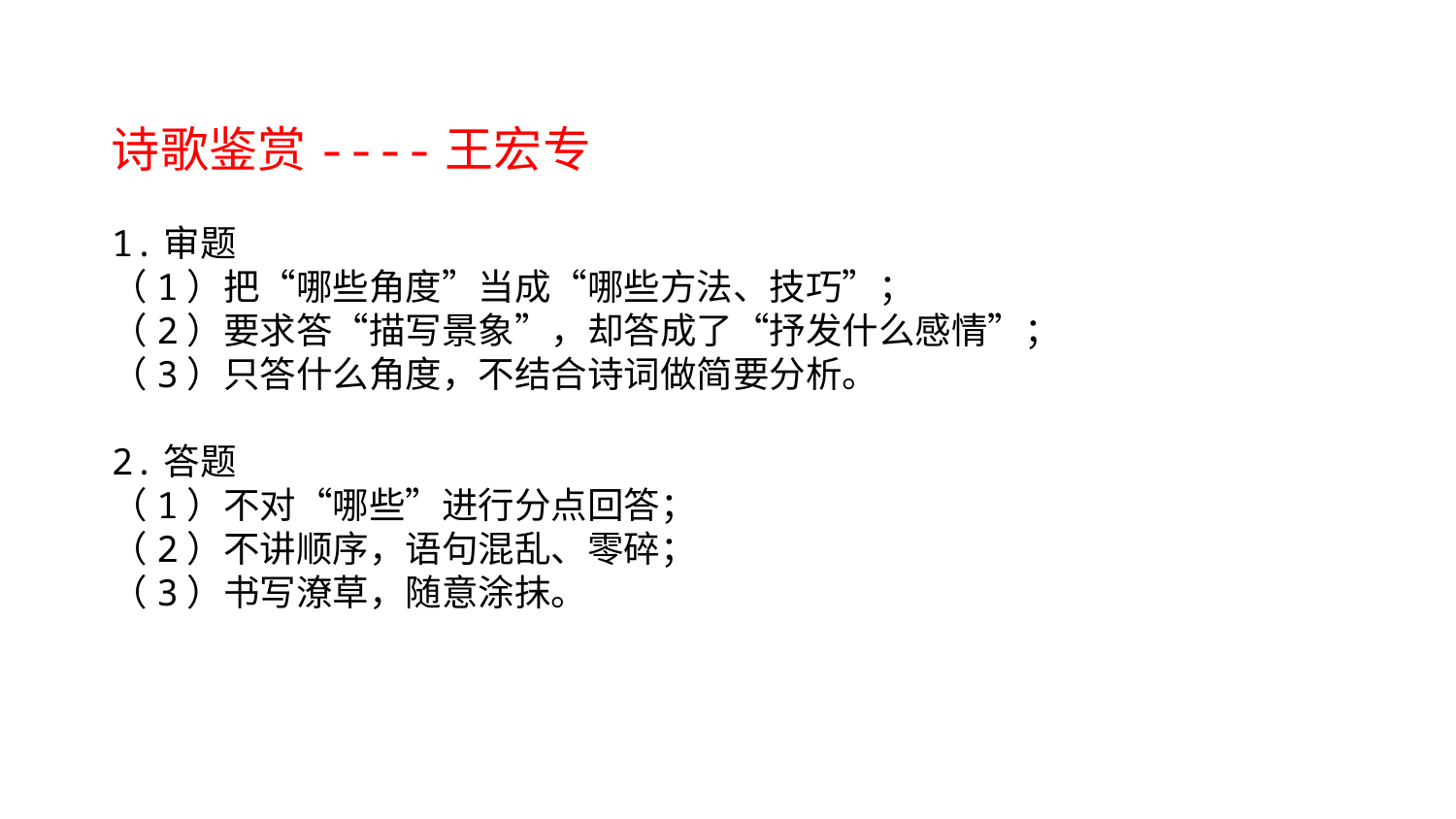

诗歌鉴赏----王宏专

1.审题
（1）把“哪些角度”当成“哪些方法、技巧”；
（2）要求答“描写景象”，却答成了“抒发什么感情”；
（3）只答什么角度，不结合诗词做简要分析。

2.答题
（1）不对“哪些”进行分点回答；
（2）不讲顺序，语句混乱、零碎；
（3）书写潦草，随意涂抹。